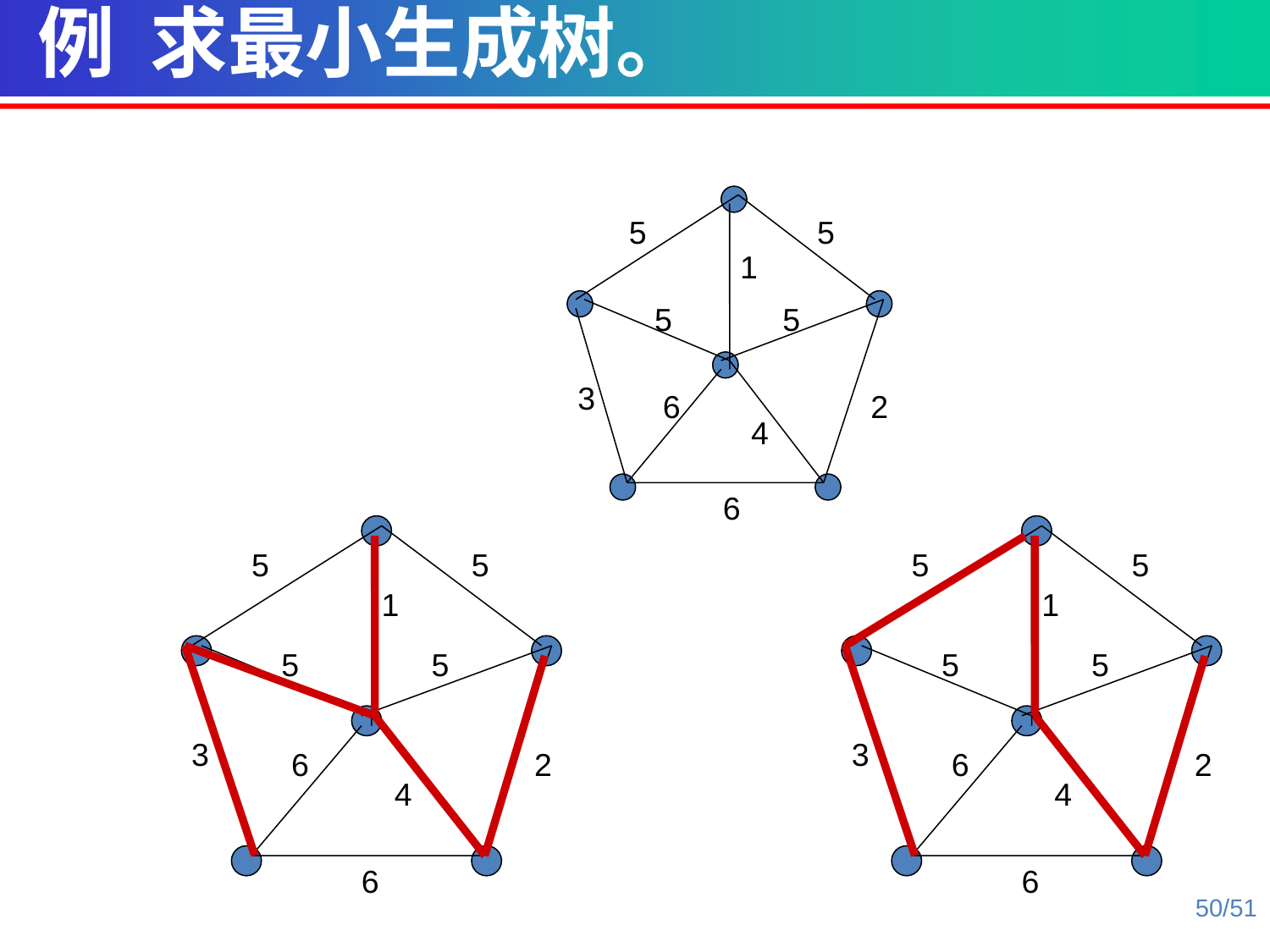

例  求最小生成树。

5
5
1

5
5

3
6
2
4

6

5
5
1

5
5

3
6
2
4

6

5
5
1

5
5

3
6
2
4

6

50/51